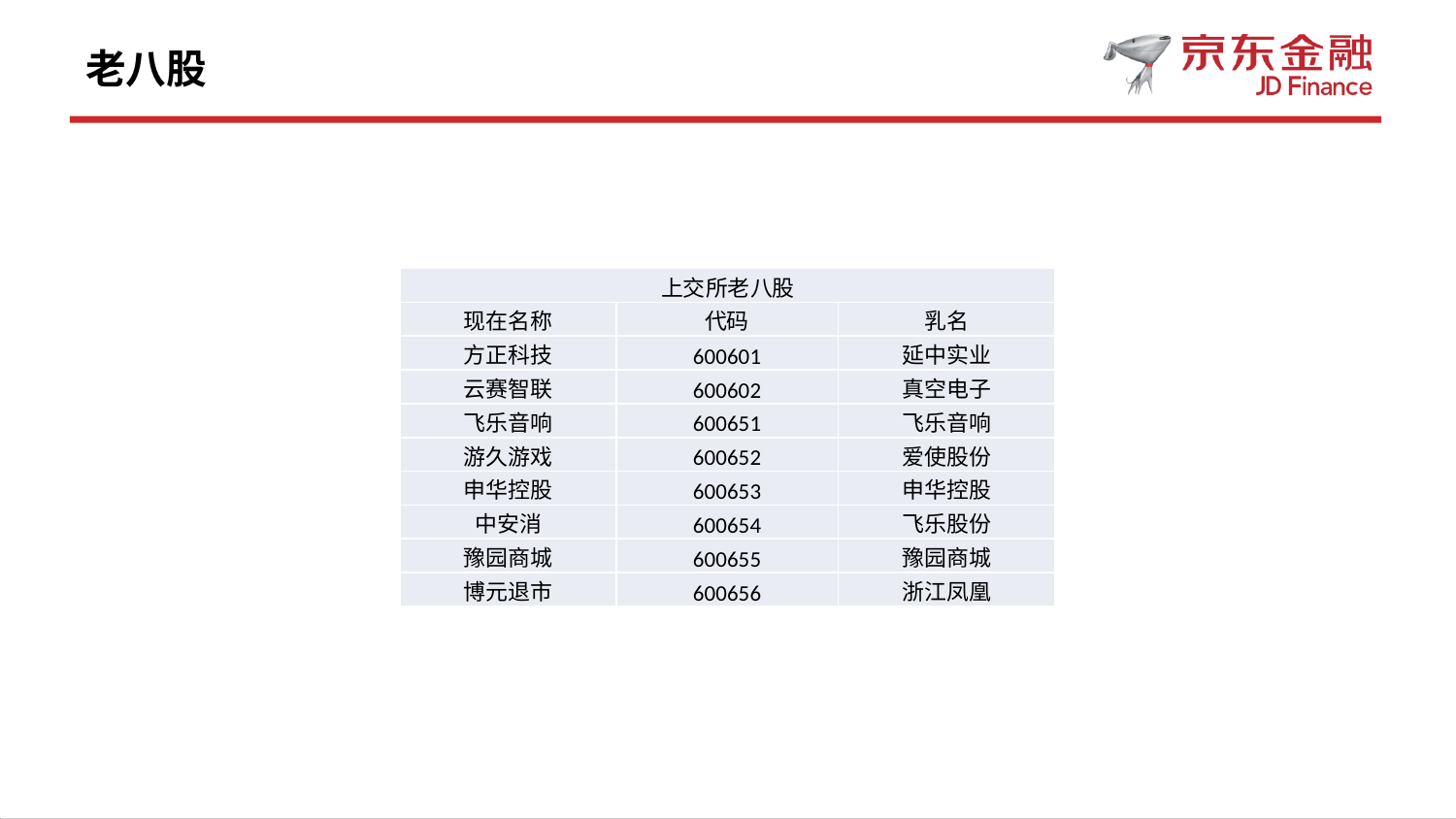

# 老八股

| 上交所老八股 |  |  |
| --- | --- | --- |
| 现在名称 | 代码 | 乳名 |
| 方正科技 | 600601 | 延中实业 |
| 云赛智联 | 600602 | 真空电子 |
| 飞乐音响 | 600651 | 飞乐音响 |
| 游久游戏 | 600652 | 爱使股份 |
| 申华控股 | 600653 | 申华控股 |
| 中安消 | 600654 | 飞乐股份 |
| 豫园商城 | 600655 | 豫园商城 |
| 博元退市 | 600656 | 浙江凤凰 |